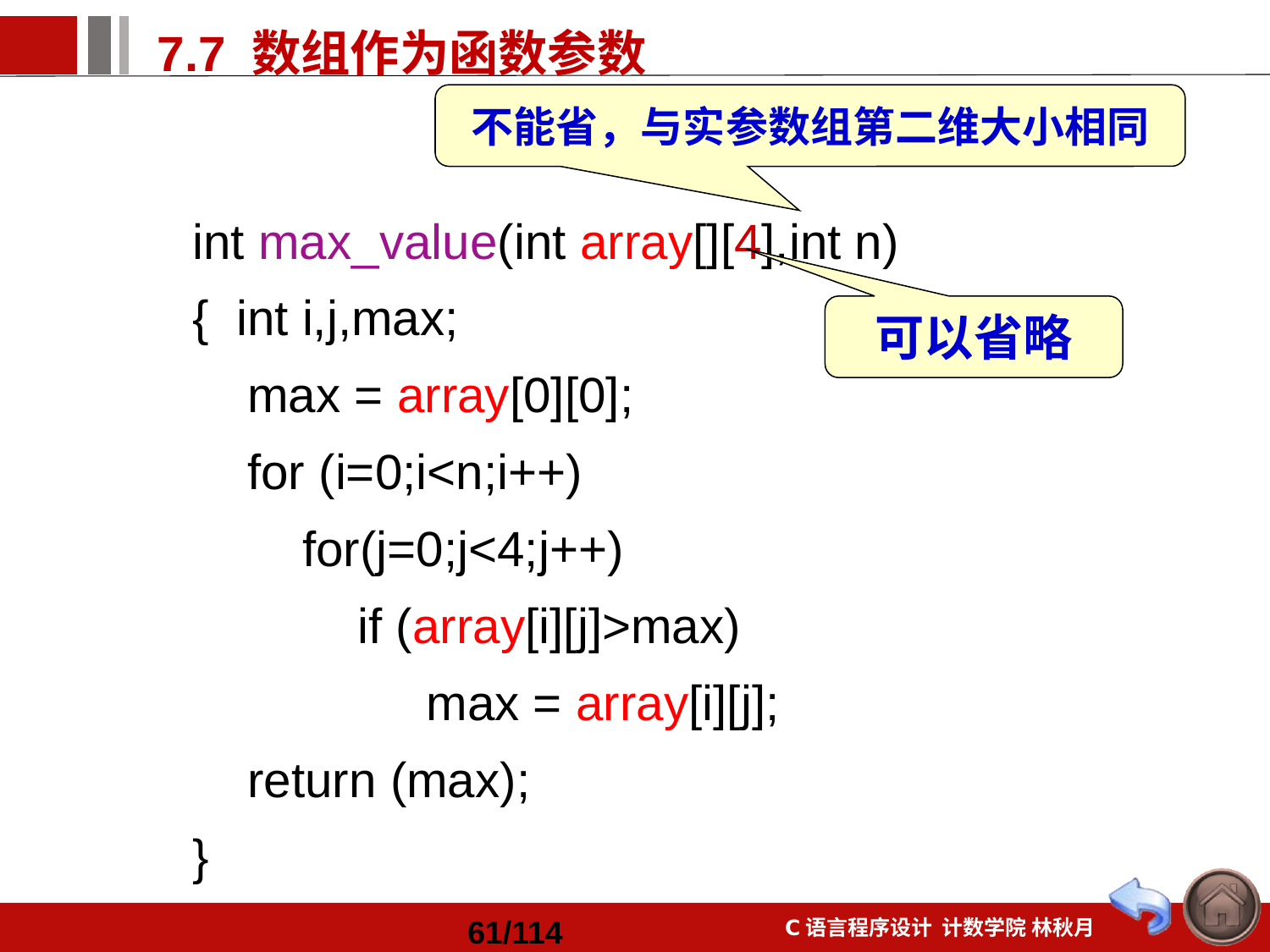

不能省，与实参数组第二维大小相同
int max_value(int array[][4],int n)
{  int i,j,max;
    max = array[0][0];
    for (i=0;i<n;i++)
        for(j=0;j<4;j++)
            if (array[i][j]>max)
                 max = array[i][j];
    return (max);
}

可以省略